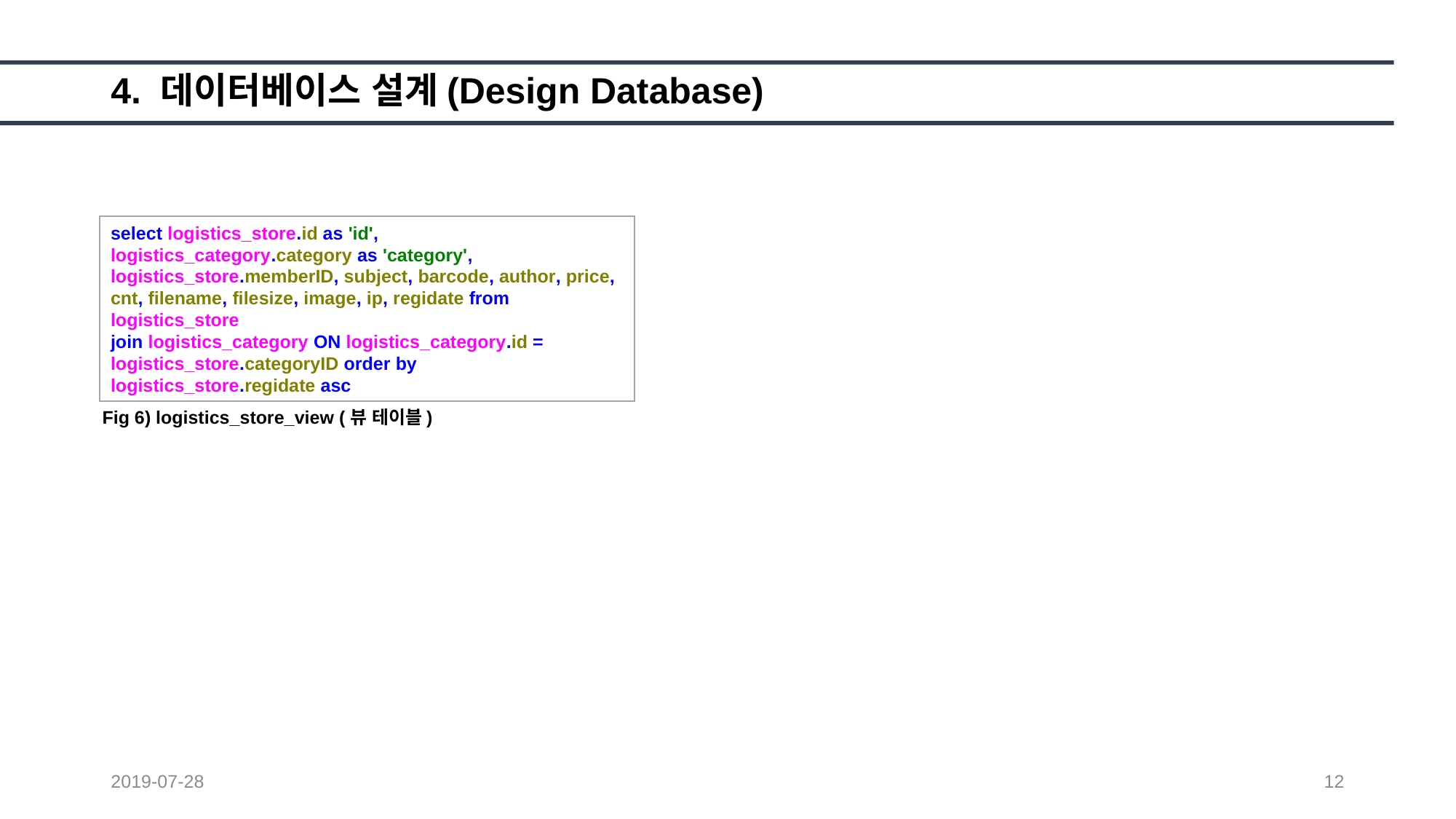

# 4. 데이터베이스 설계(Design Database)

select logistics_store.id as 'id', logistics_category.category as 'category', logistics_store.memberID, subject, barcode, author, price, cnt, filename, filesize, image, ip, regidate from logistics_store
join logistics_category ON logistics_category.id = logistics_store.categoryID order by logistics_store.regidate asc
Fig 6) logistics_store_view (뷰 테이블)
2019-07-28
12